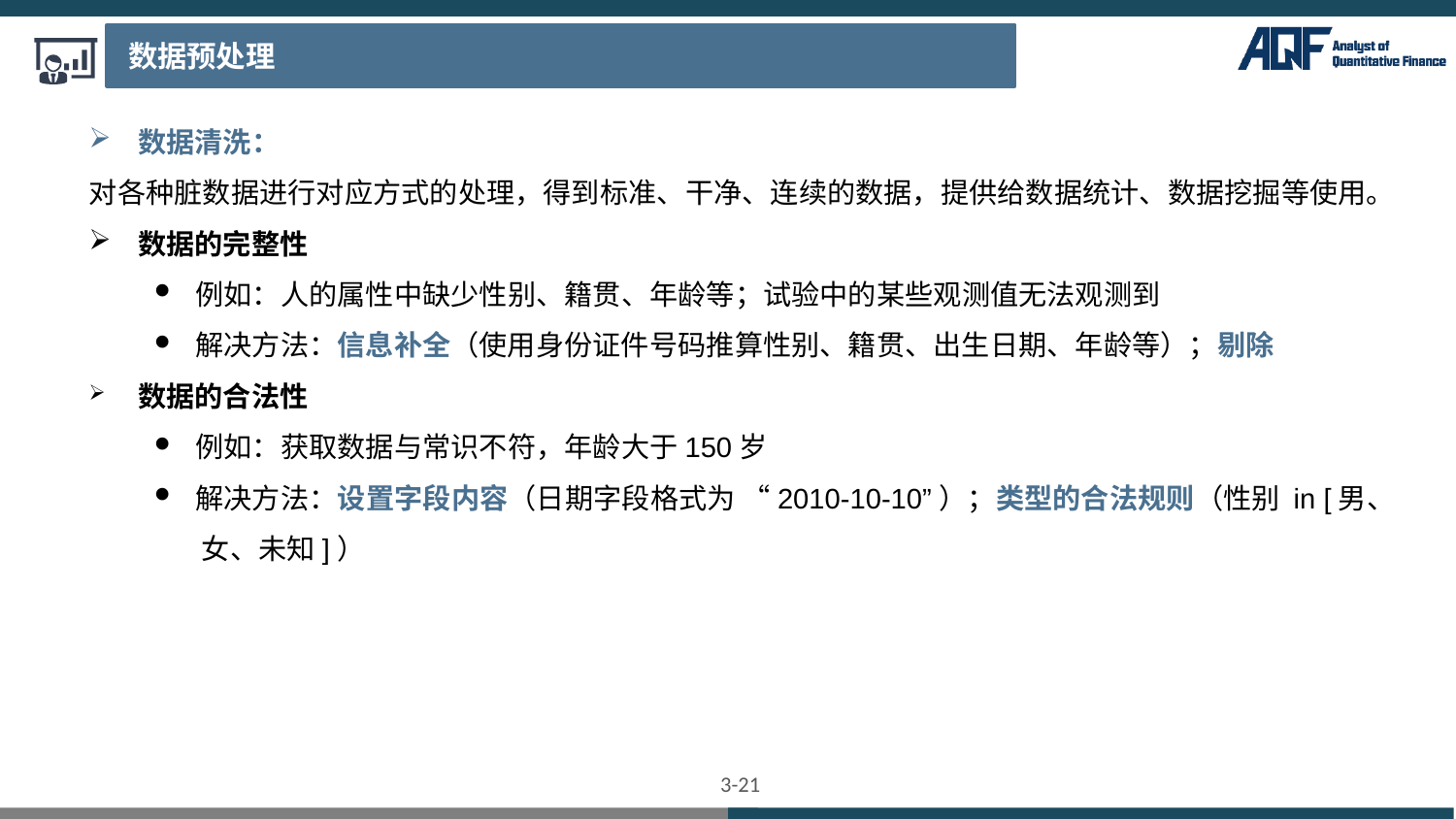

数据预处理
数据清洗：
对各种脏数据进行对应方式的处理，得到标准、干净、连续的数据，提供给数据统计、数据挖掘等使用。
数据的完整性
例如：人的属性中缺少性别、籍贯、年龄等；试验中的某些观测值无法观测到
解决方法：信息补全（使用身份证件号码推算性别、籍贯、出生日期、年龄等）；剔除
数据的合法性
例如：获取数据与常识不符，年龄大于150岁
解决方法：设置字段内容（日期字段格式为 “2010-10-10”）；类型的合法规则（性别 in [男、 女、未知]）